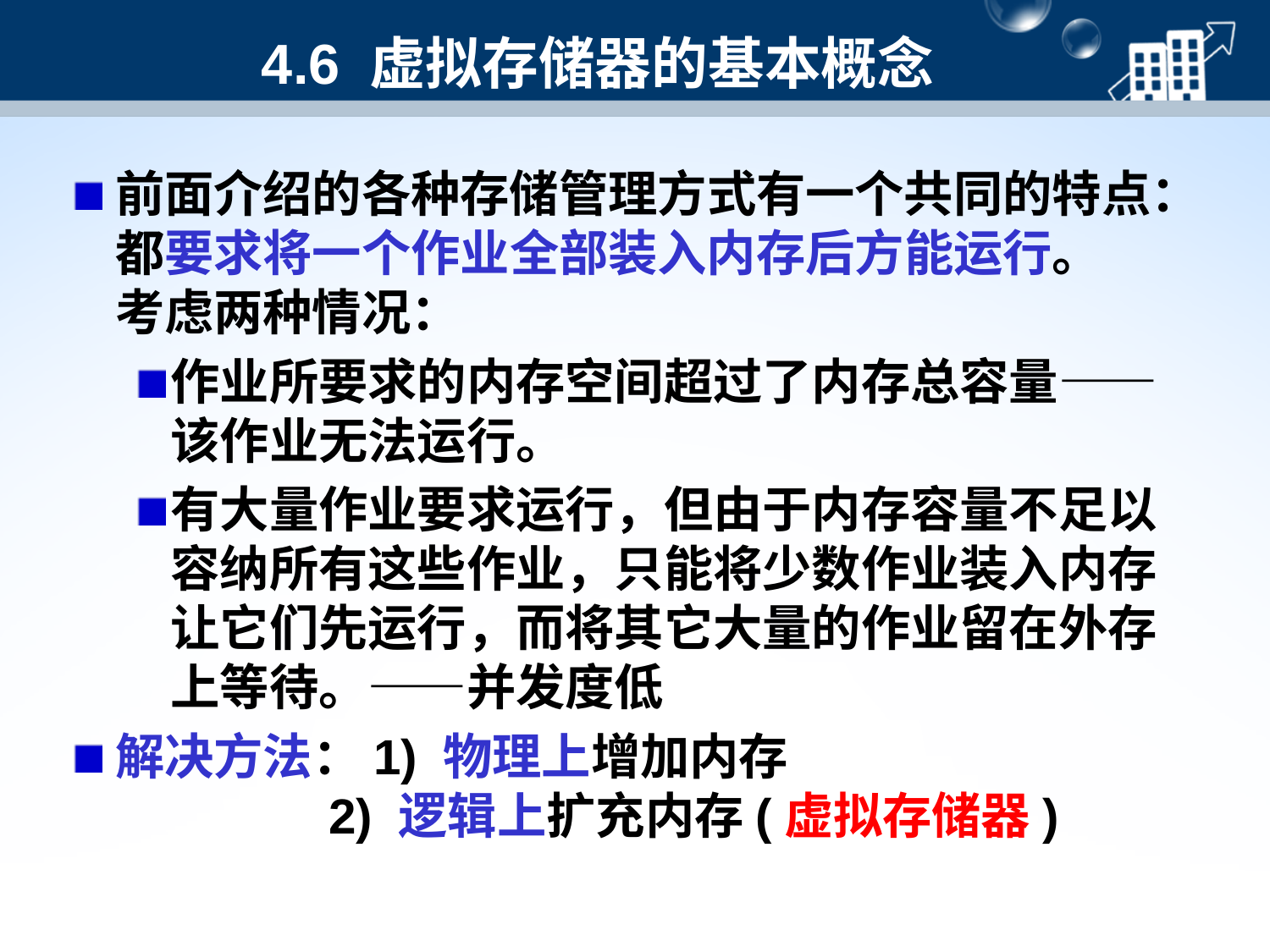

# 4.6 虚拟存储器的基本概念
前面介绍的各种存储管理方式有一个共同的特点：都要求将一个作业全部装入内存后方能运行。
考虑两种情况：
作业所要求的内存空间超过了内存总容量——该作业无法运行。
有大量作业要求运行，但由于内存容量不足以容纳所有这些作业，只能将少数作业装入内存让它们先运行，而将其它大量的作业留在外存上等待。——并发度低
解决方法：1) 物理上增加内存
                  2) 逻辑上扩充内存(虚拟存储器)